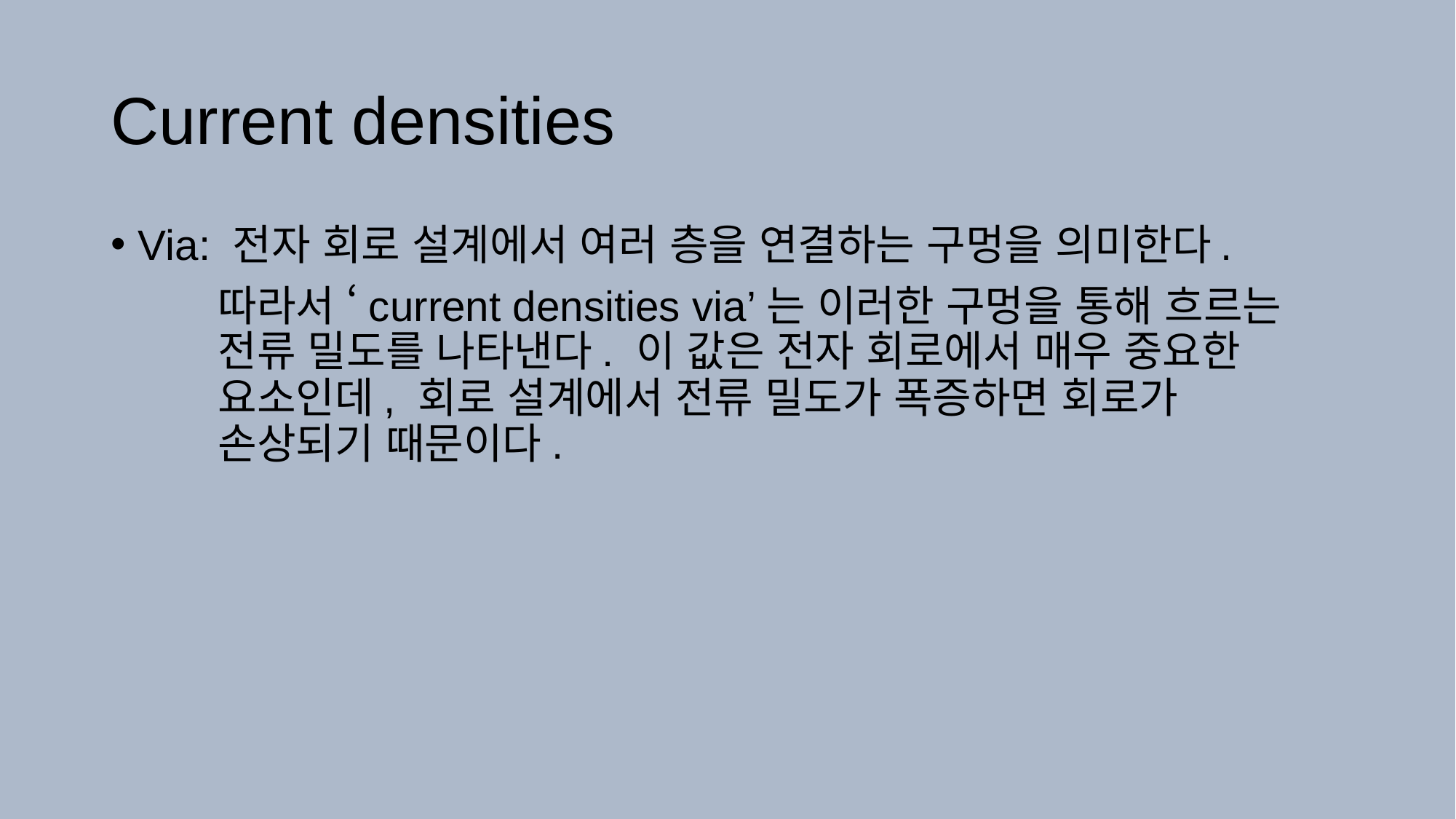

# Current densities
Via: 전자 회로 설계에서 여러 층을 연결하는 구멍을 의미한다.
따라서 ‘current densities via’는 이러한 구멍을 통해 흐르는 전류 밀도를 나타낸다. 이 값은 전자 회로에서 매우 중요한 요소인데, 회로 설계에서 전류 밀도가 폭증하면 회로가 손상되기 때문이다.